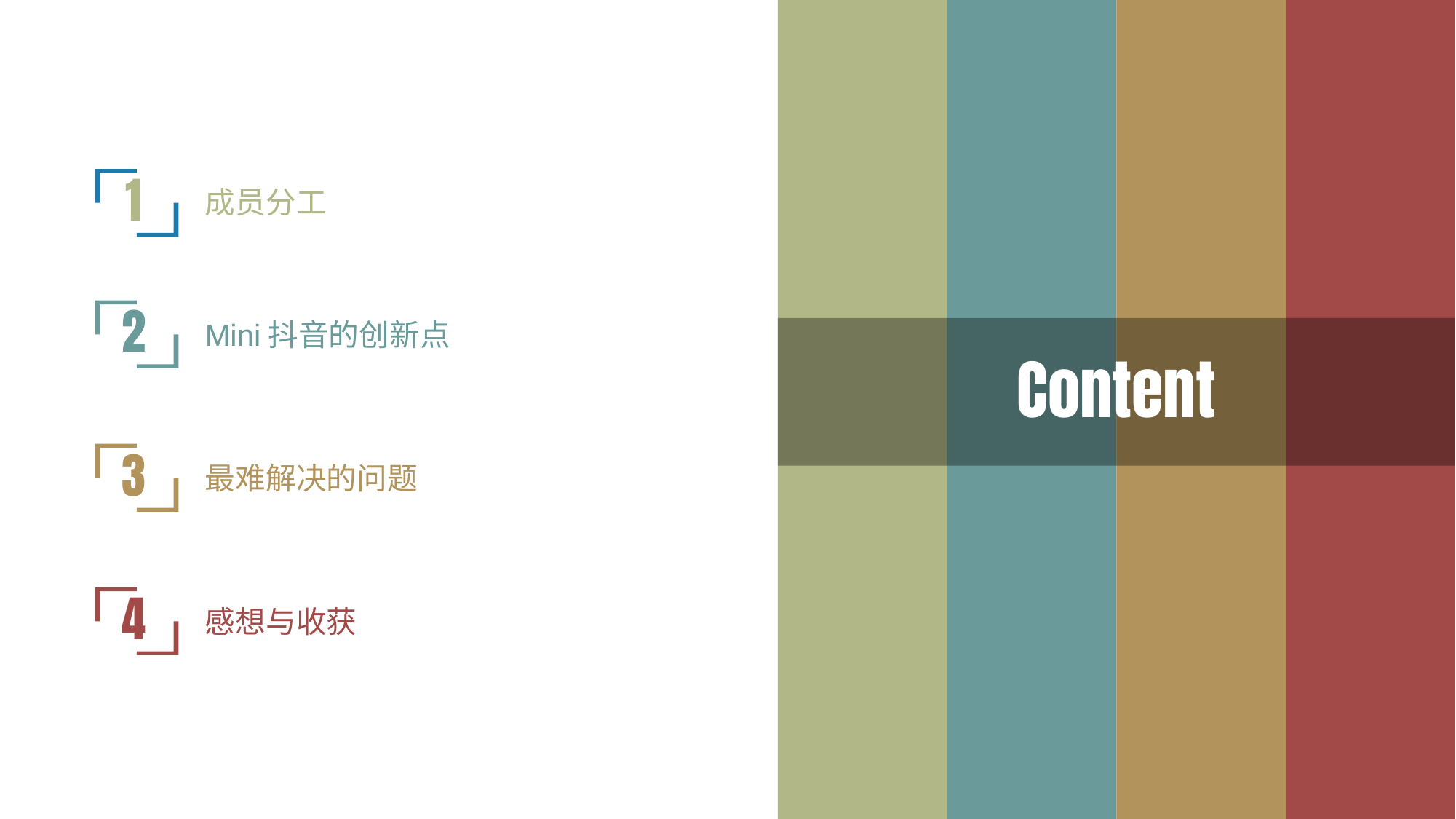

1
成员分工
2
Mini抖音的创新点
Content
3
最难解决的问题
4
感想与收获